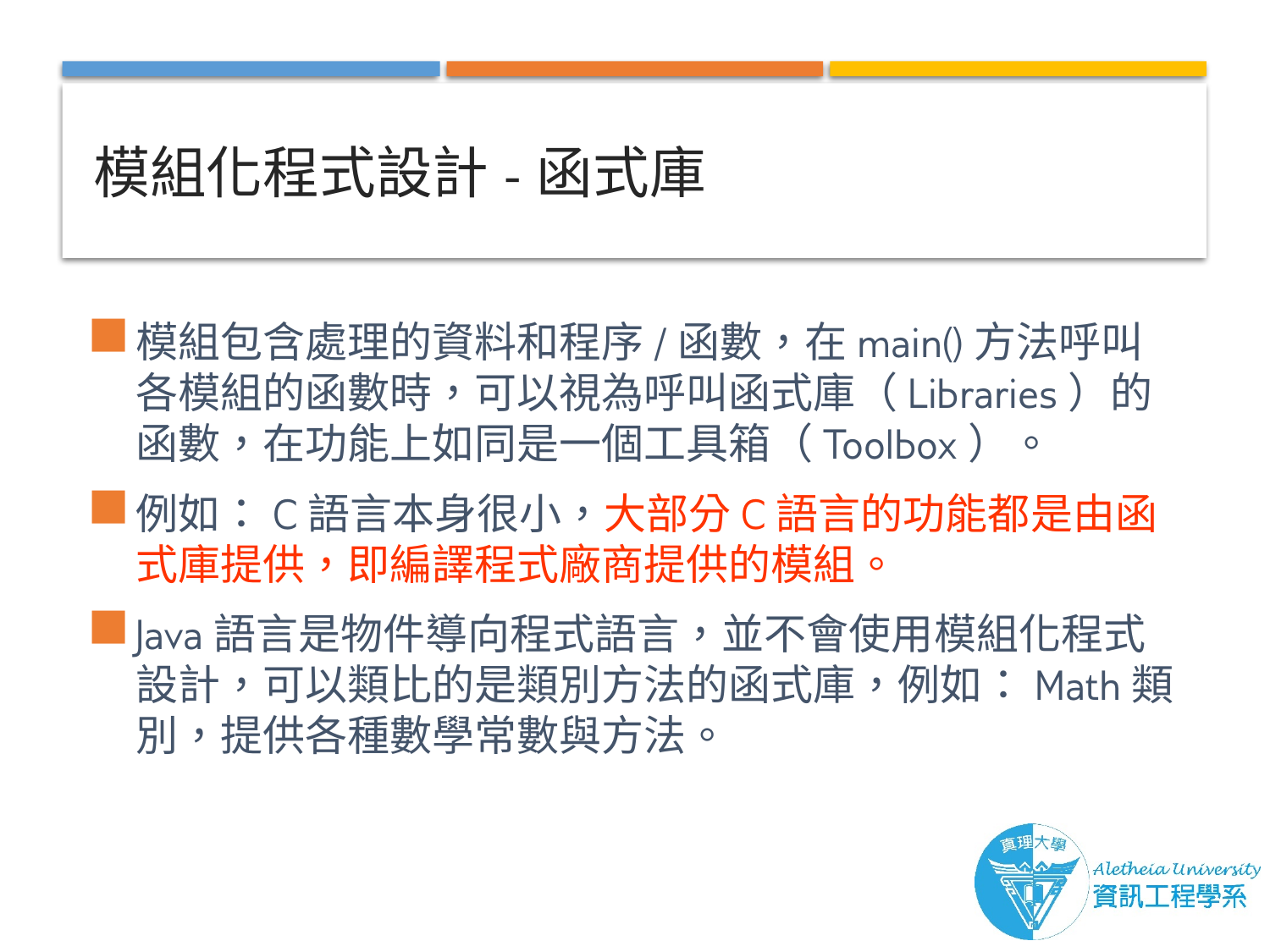

# 模組化程式設計-函式庫
模組包含處理的資料和程序/函數，在main()方法呼叫各模組的函數時，可以視為呼叫函式庫（Libraries）的函數，在功能上如同是一個工具箱（Toolbox）。
例如：C語言本身很小，大部分C語言的功能都是由函式庫提供，即編譯程式廠商提供的模組。
Java語言是物件導向程式語言，並不會使用模組化程式設計，可以類比的是類別方法的函式庫，例如：Math類別，提供各種數學常數與方法。